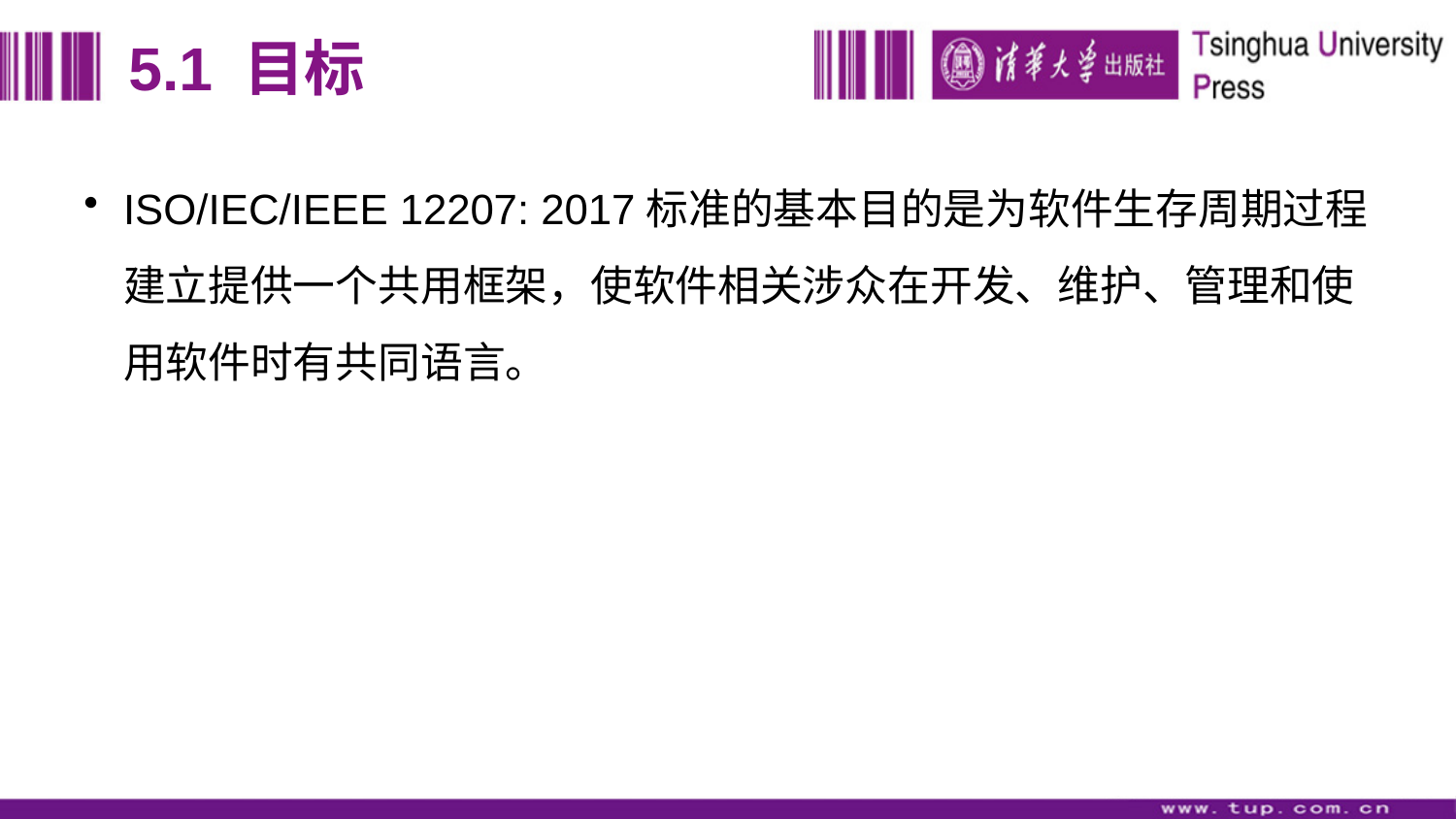

# 5.1 目标
ISO/IEC/IEEE 12207: 2017标准的基本目的是为软件生存周期过程建立提供一个共用框架，使软件相关涉众在开发、维护、管理和使用软件时有共同语言。